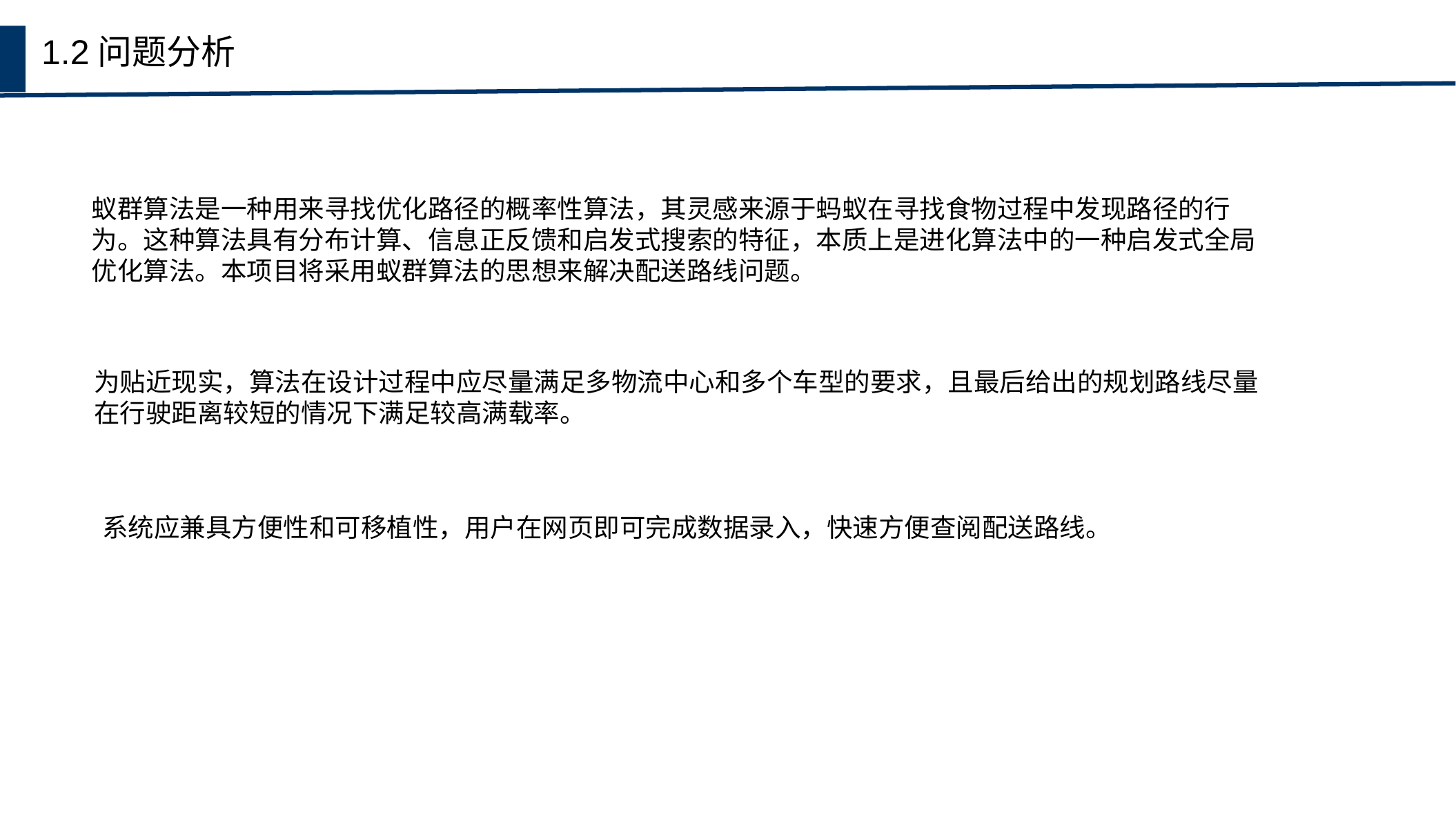

1.2问题分析
蚁群算法是一种用来寻找优化路径的概率性算法，其灵感来源于蚂蚁在寻找食物过程中发现路径的行为。这种算法具有分布计算、信息正反馈和启发式搜索的特征，本质上是进化算法中的一种启发式全局优化算法。本项目将采用蚁群算法的思想来解决配送路线问题。
为贴近现实，算法在设计过程中应尽量满足多物流中心和多个车型的要求，且最后给出的规划路线尽量在行驶距离较短的情况下满足较高满载率。
系统应兼具方便性和可移植性，用户在网页即可完成数据录入，快速方便查阅配送路线。